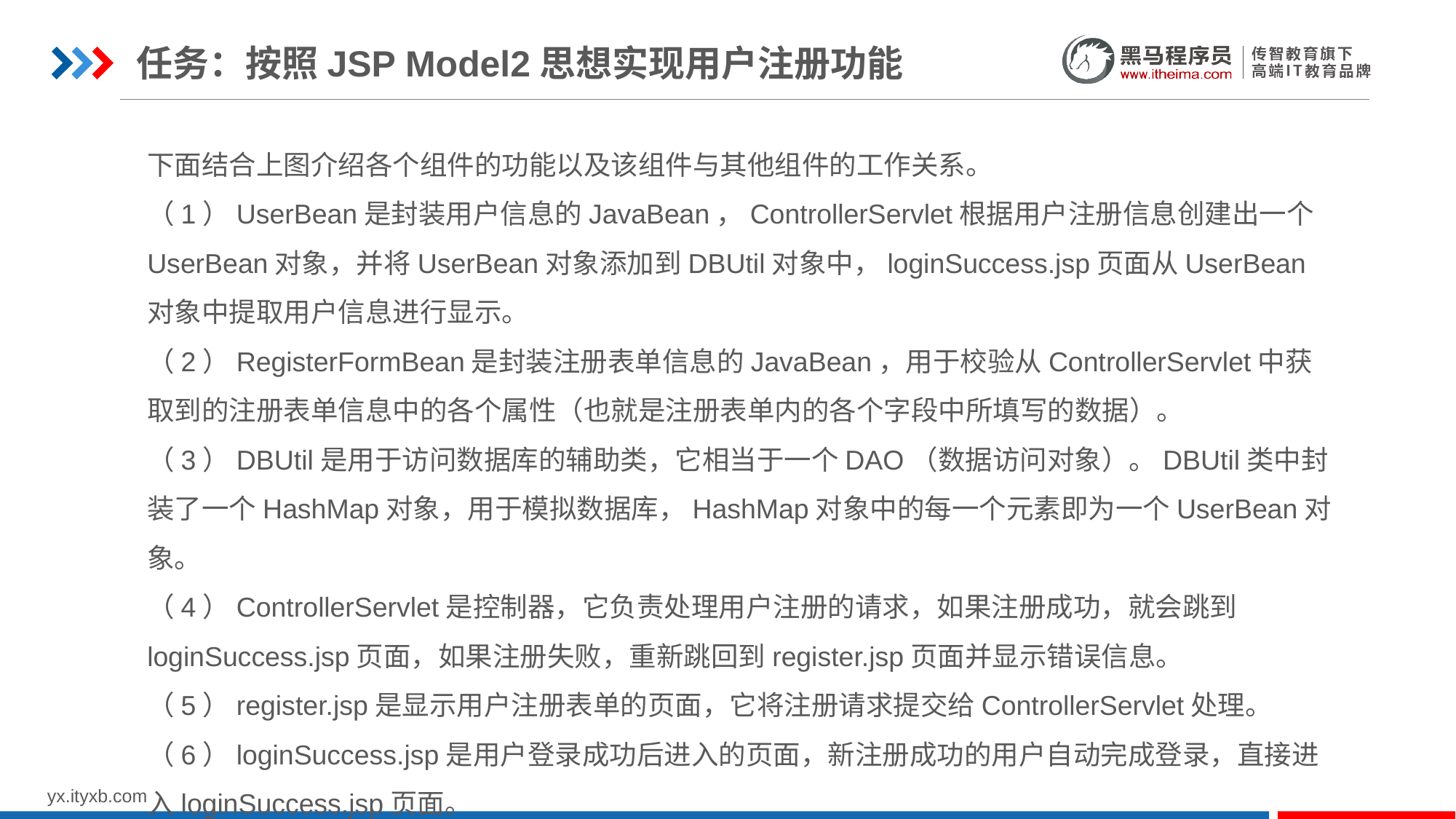

任务：按照JSP Model2思想实现用户注册功能
下面结合上图介绍各个组件的功能以及该组件与其他组件的工作关系。
（1）UserBean是封装用户信息的JavaBean，ControllerServlet根据用户注册信息创建出一个UserBean对象，并将UserBean对象添加到DBUtil对象中，loginSuccess.jsp页面从UserBean对象中提取用户信息进行显示。
（2）RegisterFormBean是封装注册表单信息的JavaBean，用于校验从ControllerServlet中获取到的注册表单信息中的各个属性（也就是注册表单内的各个字段中所填写的数据）。
（3）DBUtil是用于访问数据库的辅助类，它相当于一个DAO（数据访问对象）。DBUtil类中封装了一个HashMap对象，用于模拟数据库，HashMap对象中的每一个元素即为一个UserBean对象。
（4）ControllerServlet是控制器，它负责处理用户注册的请求，如果注册成功，就会跳到loginSuccess.jsp页面，如果注册失败，重新跳回到register.jsp页面并显示错误信息。
（5）register.jsp是显示用户注册表单的页面，它将注册请求提交给ControllerServlet处理。
（6）loginSuccess.jsp是用户登录成功后进入的页面，新注册成功的用户自动完成登录，直接进入loginSuccess.jsp页面。